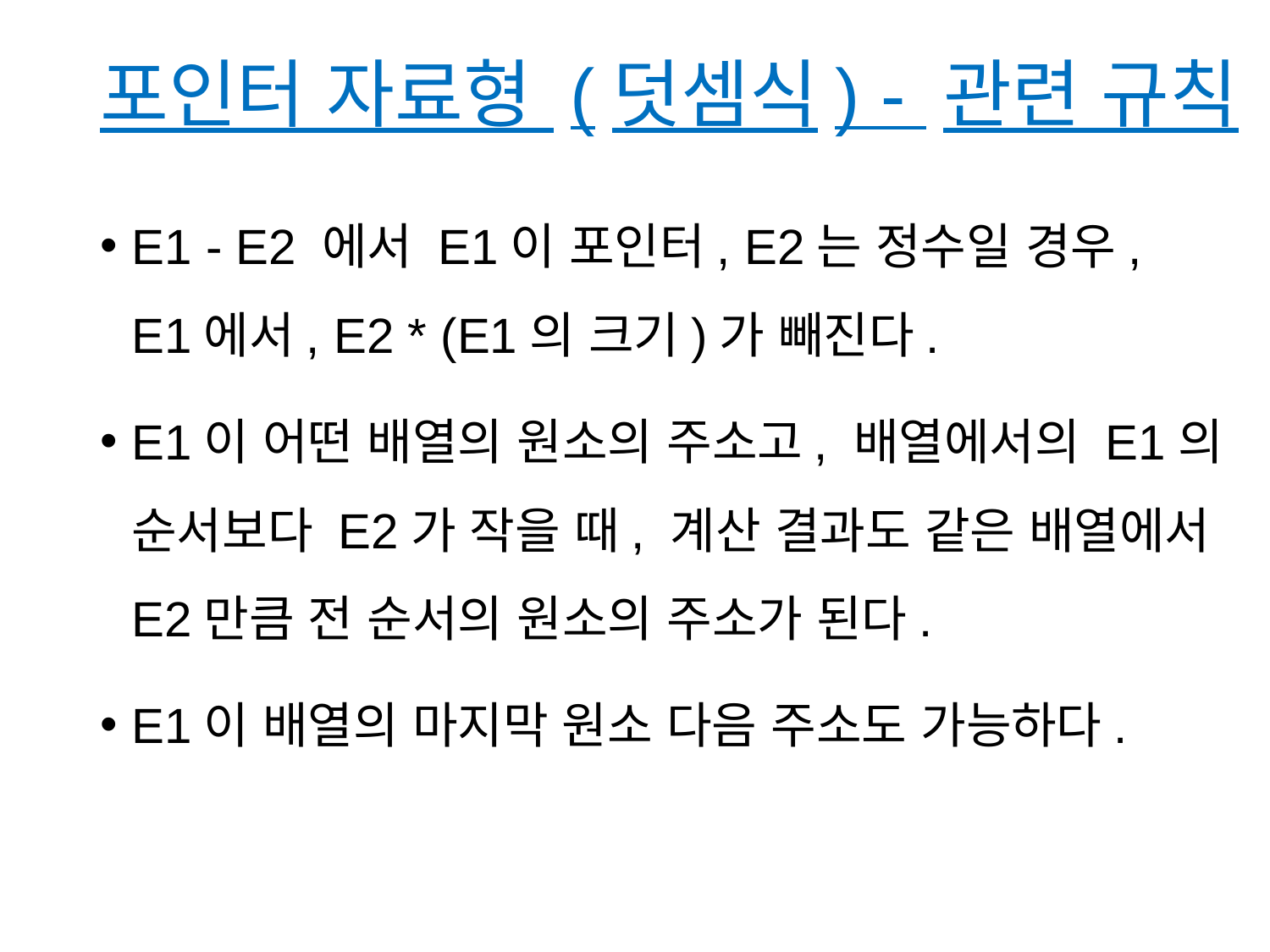

# 포인터 자료형 (덧셈식) - 관련 규칙
E1 - E2 에서 E1이 포인터, E2는 정수일 경우,
E1에서, E2 * (E1의 크기)가 빼진다.
E1이 어떤 배열의 원소의 주소고, 배열에서의 E1의
순서보다 E2가 작을 때, 계산 결과도 같은 배열에서 E2만큼 전 순서의 원소의 주소가 된다.
E1이 배열의 마지막 원소 다음 주소도 가능하다.